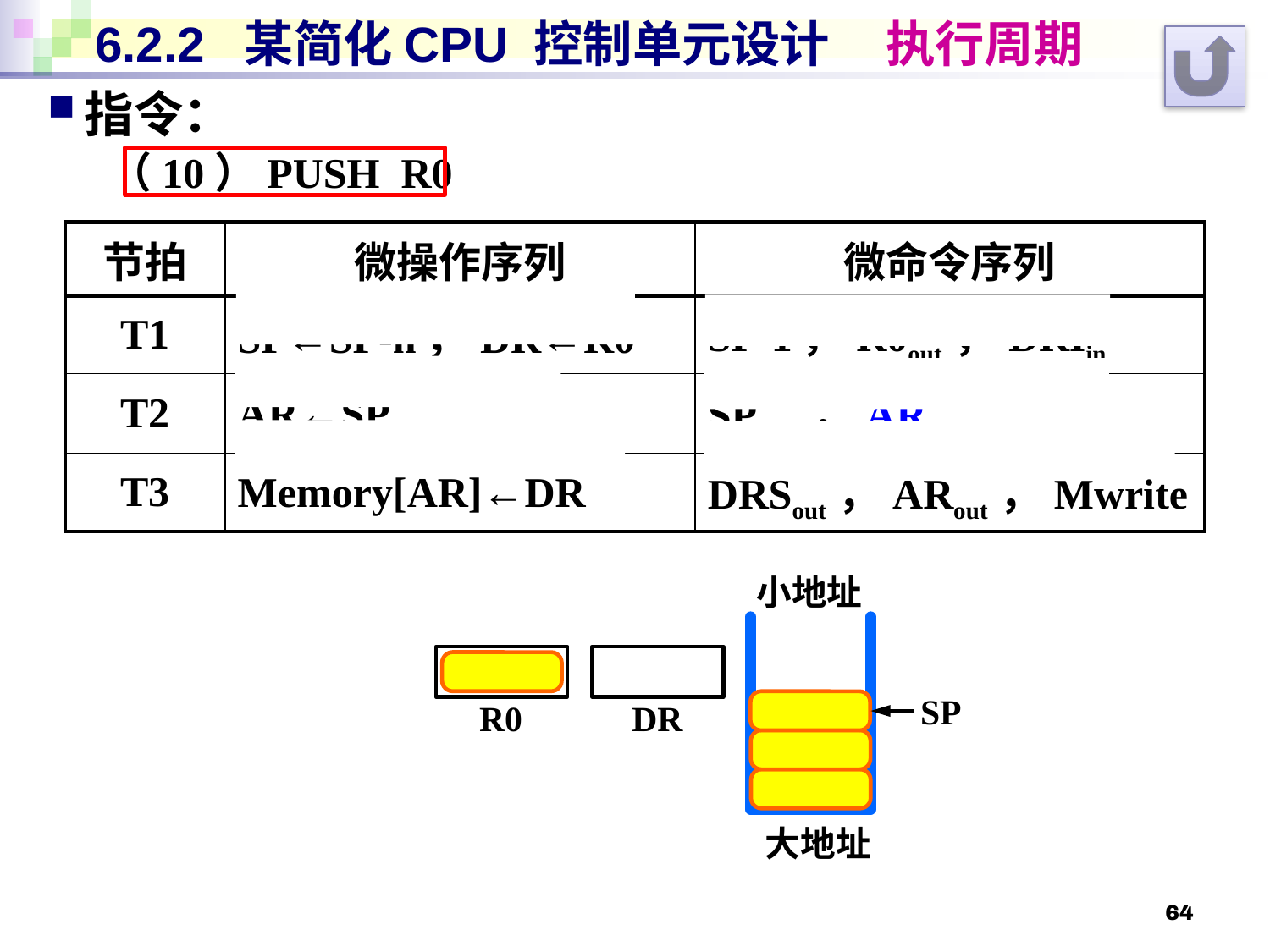

# 6.2.2  某简化CPU 控制单元设计     执行周期

指令：
（10）PUSH  R0

| 节拍 | 微操作序列 | 微命令序列 |
| --- | --- | --- |
| T1 | SP←SP-n，DR←R0 | SP-1，R0out ，DRIin |
| T2 | AR←SP | SPout ，ARin |
| T3 | Memory[AR]←DR | DRSout ，ARout ，Mwrite |

小地址

SP
R0
DR

大地址
64